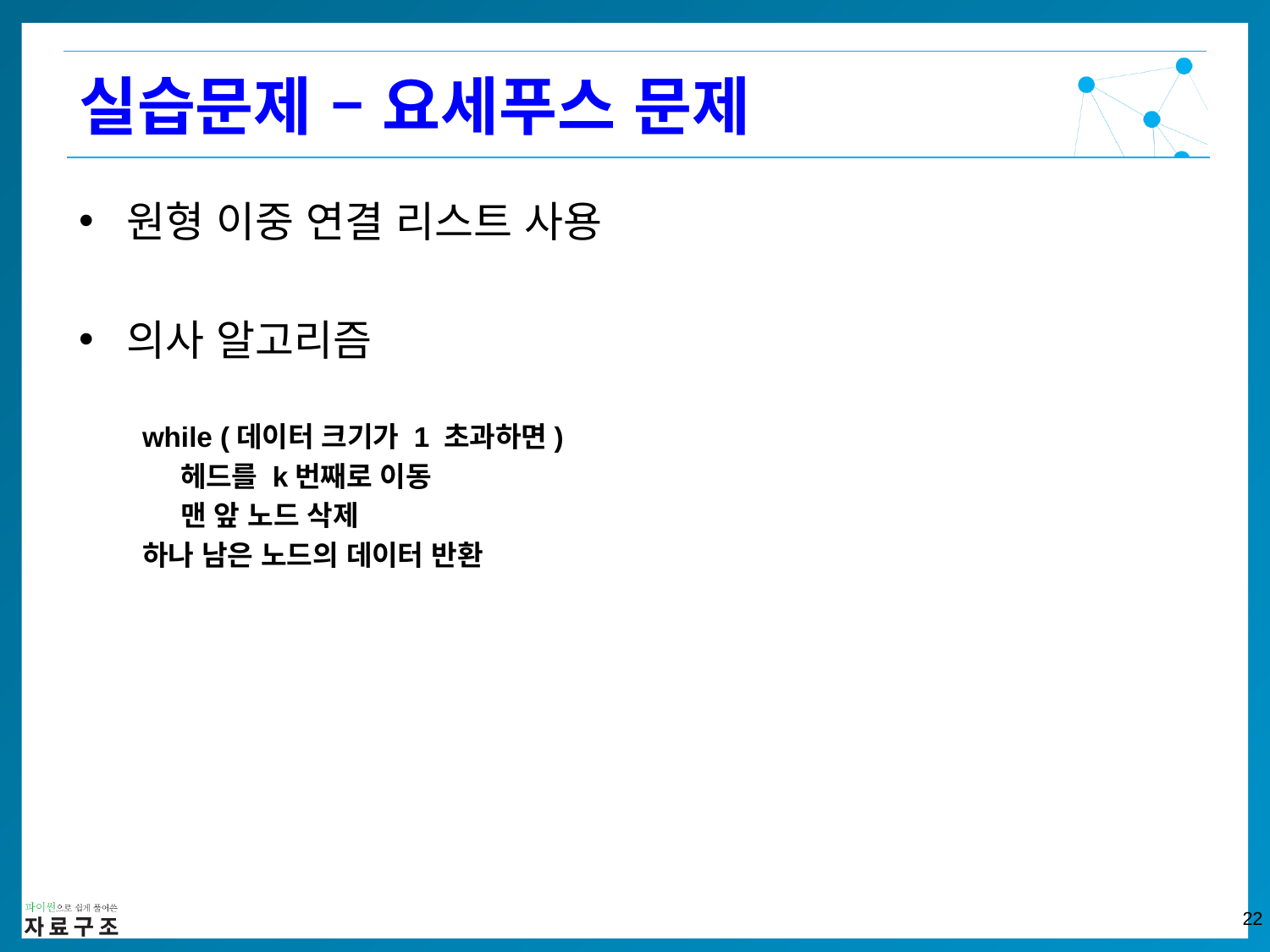

실습문제 – 요세푸스 문제
원형 이중 연결 리스트 사용

의사 알고리즘

while (데이터 크기가 1 초과하면)
    헤드를 k번째로 이동
    맨 앞 노드 삭제
하나 남은 노드의 데이터 반환